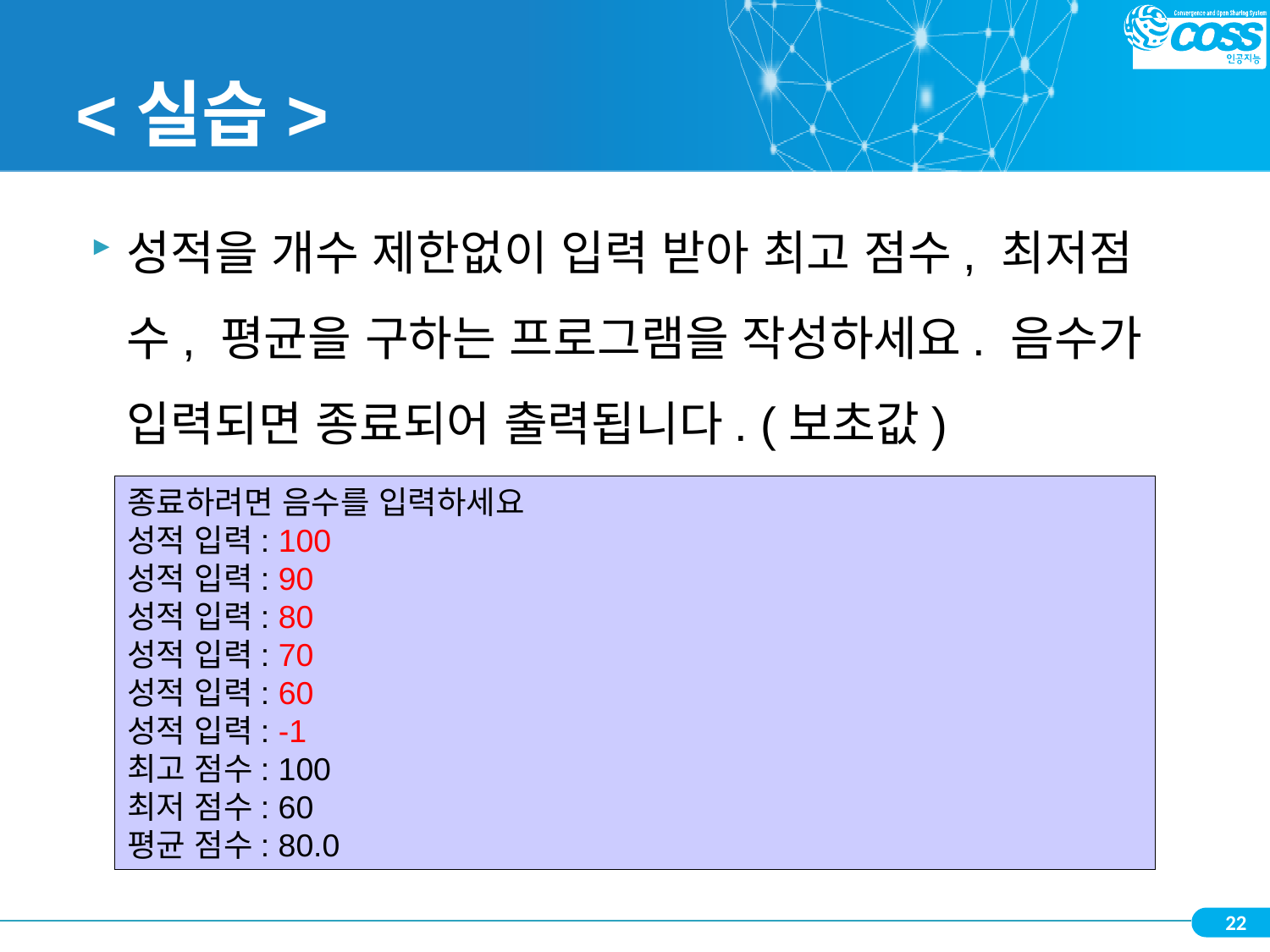

# <실습>
성적을 개수 제한없이 입력 받아 최고 점수, 최저점수, 평균을 구하는 프로그램을 작성하세요. 음수가 입력되면 종료되어 출력됩니다. (보초값)
종료하려면 음수를 입력하세요
성적 입력: 100
성적 입력: 90
성적 입력: 80
성적 입력: 70
성적 입력: 60
성적 입력: -1
최고 점수: 100
최저 점수: 60
평균 점수: 80.0